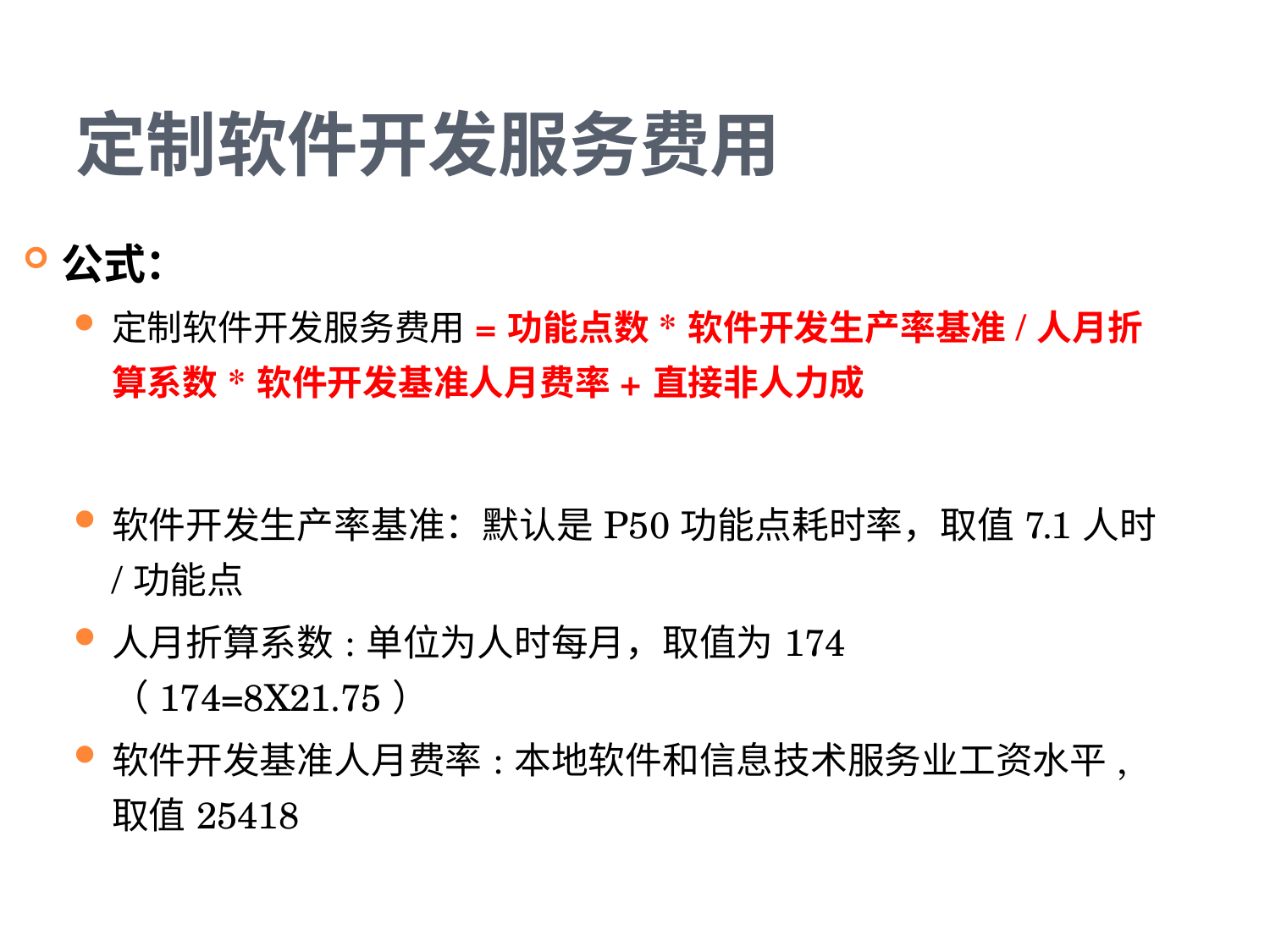

# 定制软件开发服务费用
公式：
定制软件开发服务费用=功能点数*软件开发生产率基准/人月折算系数*软件开发基准人月费率+直接非人力成

软件开发生产率基准：默认是P50功能点耗时率，取值7.1人时/功能点
人月折算系数:单位为人时每月，取值为174 （174=8X21.75）
软件开发基准人月费率:本地软件和信息技术服务业工资水平,取值25418